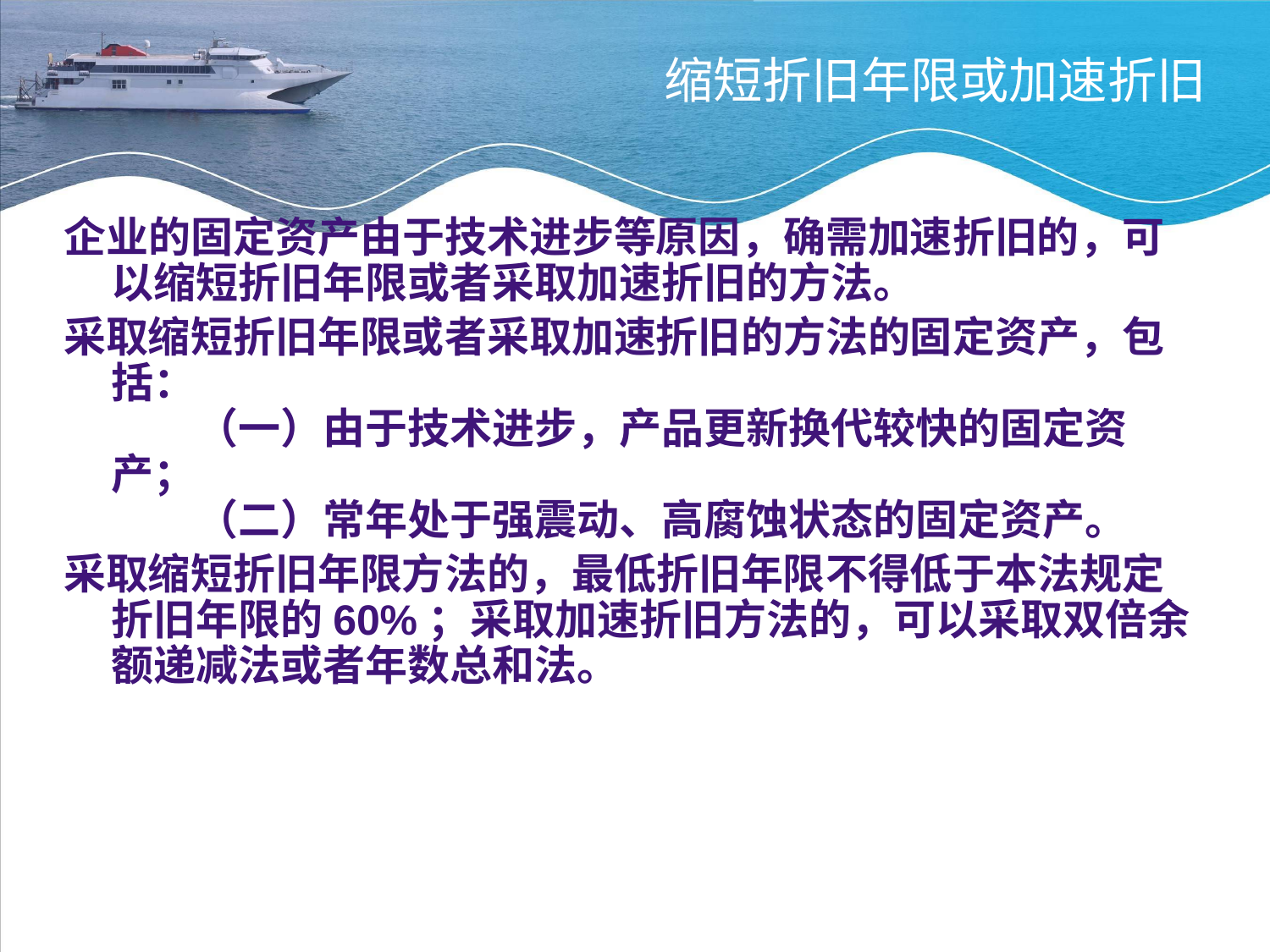

# 缩短折旧年限或加速折旧
企业的固定资产由于技术进步等原因，确需加速折旧的，可以缩短折旧年限或者采取加速折旧的方法。
采取缩短折旧年限或者采取加速折旧的方法的固定资产，包括：
　　（一）由于技术进步，产品更新换代较快的固定资产；
　　（二）常年处于强震动、高腐蚀状态的固定资产。
采取缩短折旧年限方法的，最低折旧年限不得低于本法规定折旧年限的60%；采取加速折旧方法的，可以采取双倍余额递减法或者年数总和法。